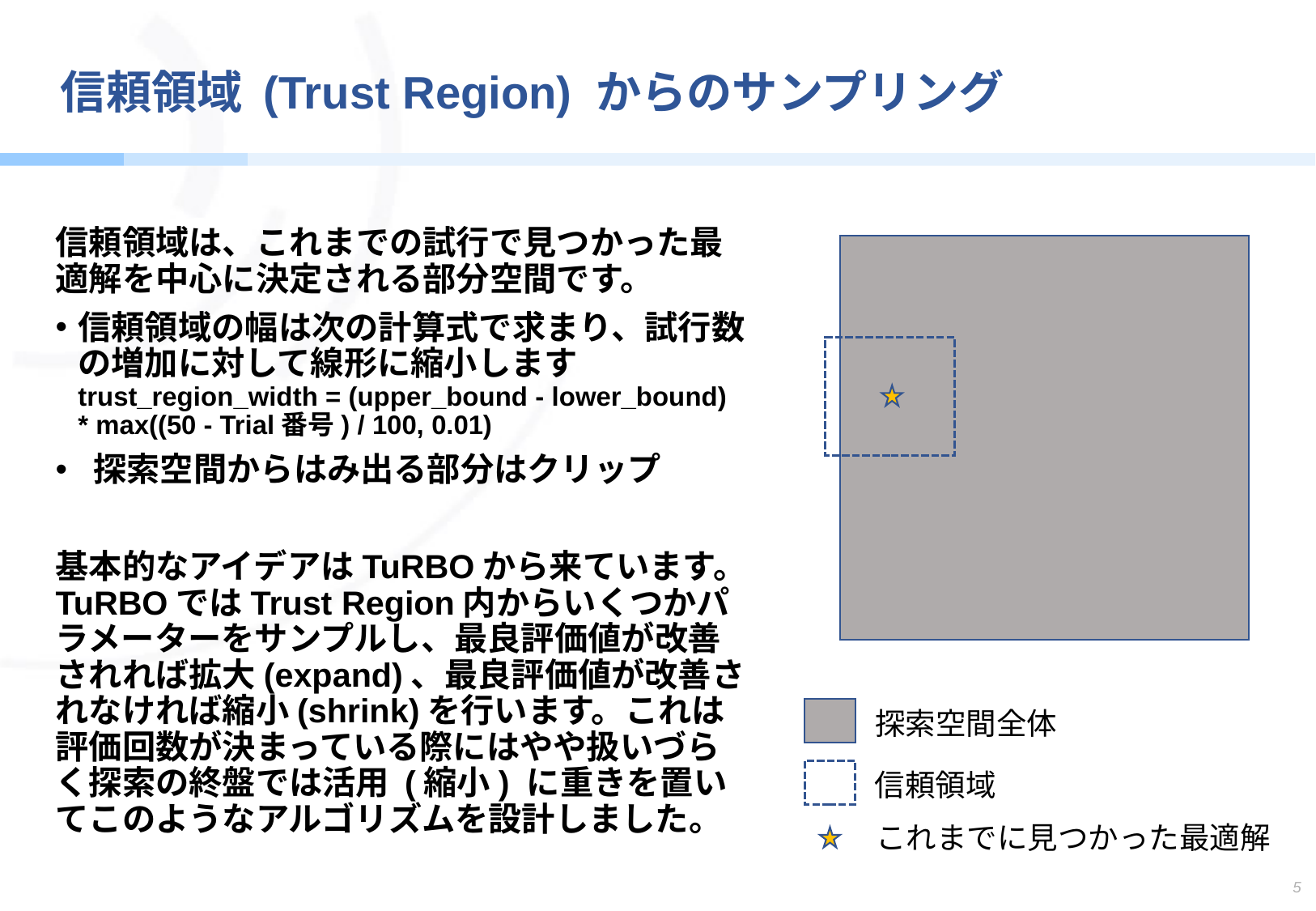

# 信頼領域 (Trust Region) からのサンプリング
信頼領域は、これまでの試行で見つかった最適解を中心に決定される部分空間です。
信頼領域の幅は次の計算式で求まり、試行数の増加に対して線形に縮小します
trust_region_width = (upper_bound - lower_bound) * max((50 - Trial番号) / 100, 0.01)
 探索空間からはみ出る部分はクリップ

基本的なアイデアはTuRBOから来ています。TuRBOではTrust Region内からいくつかパラメーターをサンプルし、最良評価値が改善されれば拡大(expand)、最良評価値が改善されなければ縮小(shrink)を行います。これは評価回数が決まっている際にはやや扱いづらく探索の終盤では活用 (縮小) に重きを置いてこのようなアルゴリズムを設計しました。

探索空間全体

信頼領域

これまでに見つかった最適解

5